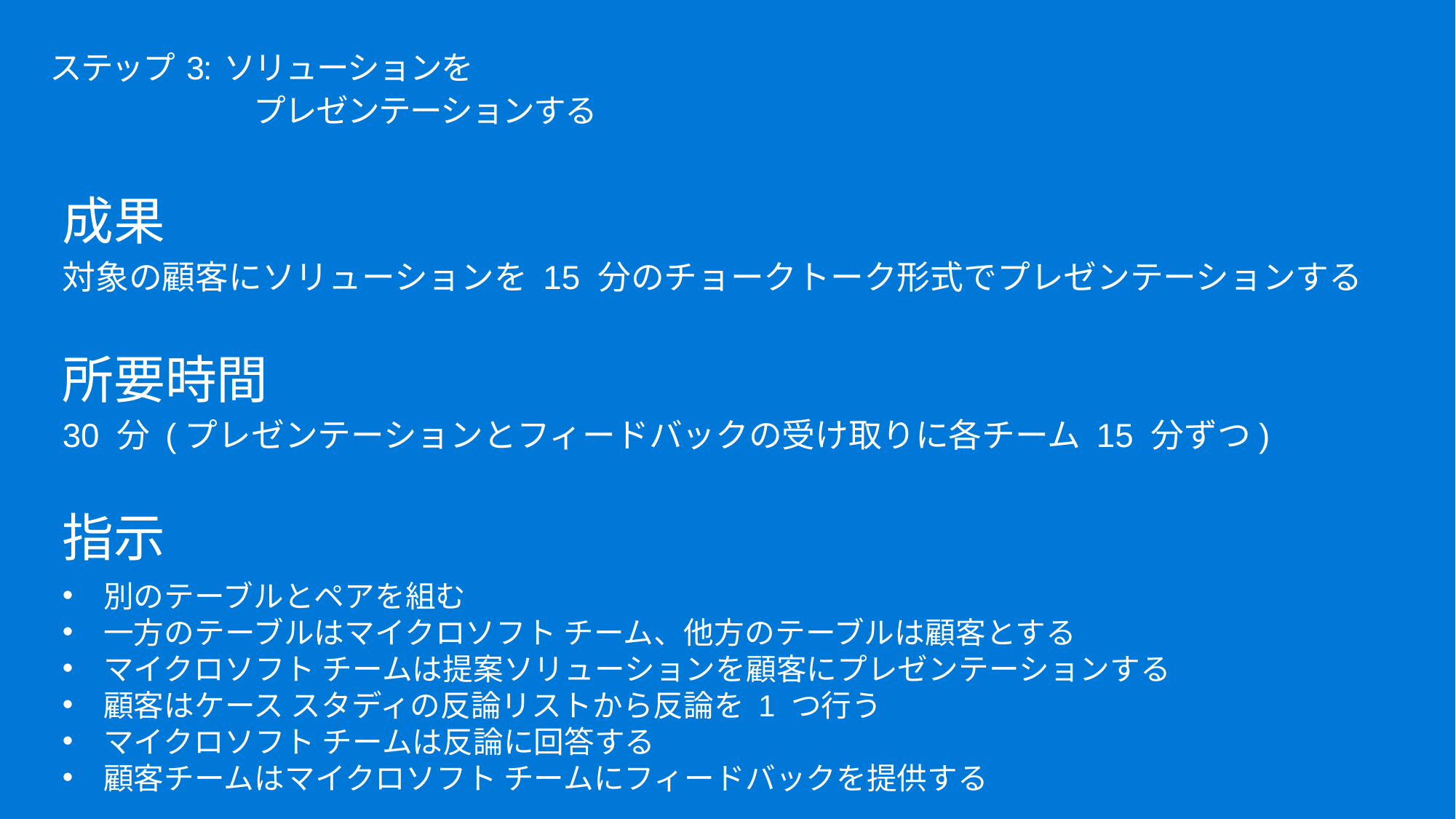

# ステップ 3: ソリューションを プレゼンテーションする
成果
対象の顧客にソリューションを 15 分のチョークトーク形式でプレゼンテーションする

所要時間
30 分 (プレゼンテーションとフィードバックの受け取りに各チーム 15 分ずつ)

指示
別のテーブルとペアを組む
一方のテーブルはマイクロソフト チーム、他方のテーブルは顧客とする
マイクロソフト チームは提案ソリューションを顧客にプレゼンテーションする
顧客はケース スタディの反論リストから反論を 1 つ行う
マイクロソフト チームは反論に回答する
顧客チームはマイクロソフト チームにフィードバックを提供する